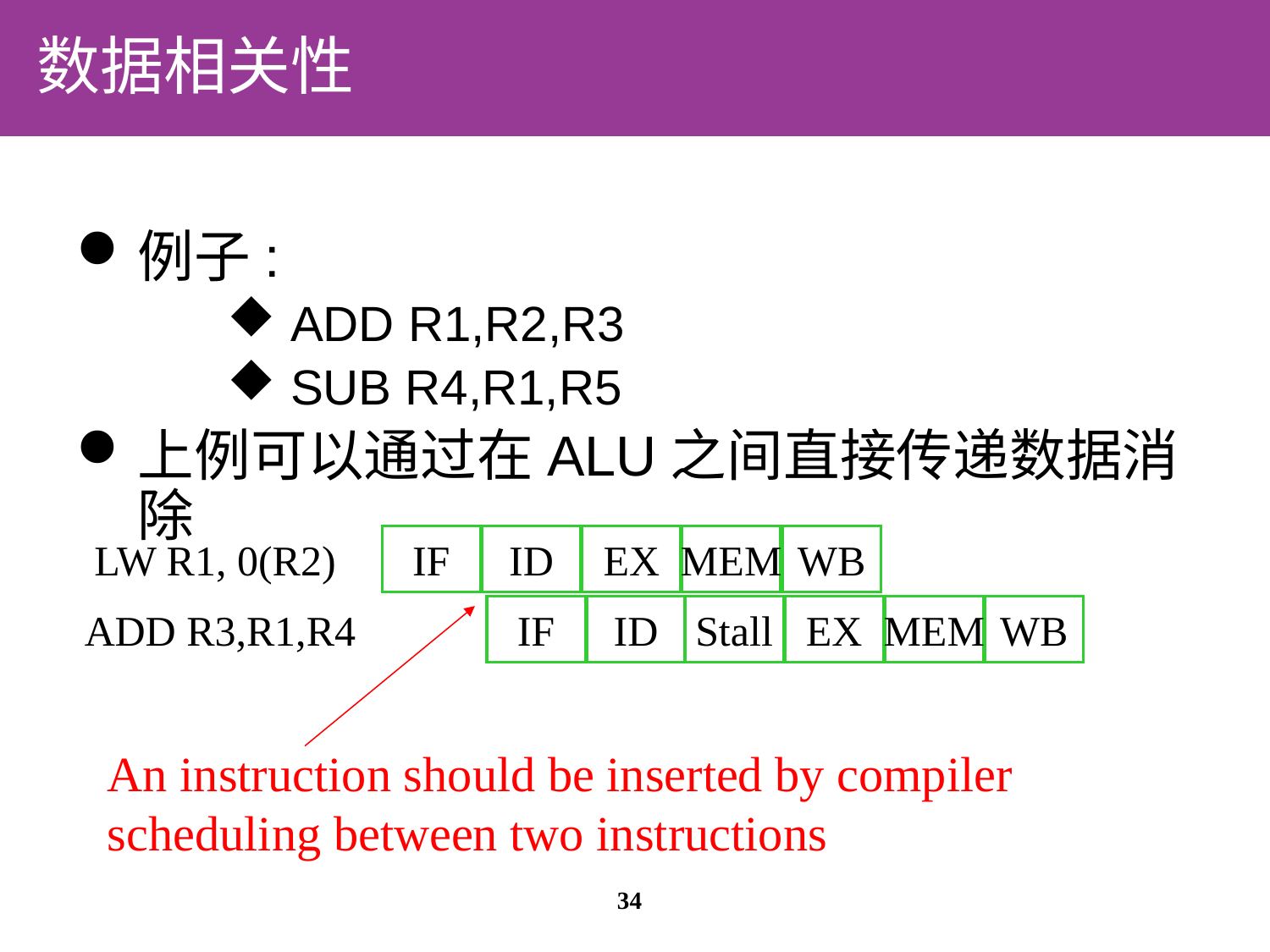

# 数据相关性
例子:
 ADD R1,R2,R3
 SUB R4,R1,R5
上例可以通过在ALU之间直接传递数据消除
IF
ID
EX
MEM
WB
LW R1, 0(R2)
ADD R3,R1,R4
IF
ID
Stall
EX
MEM
WB

An instruction should be inserted by compiler scheduling between two instructions
34